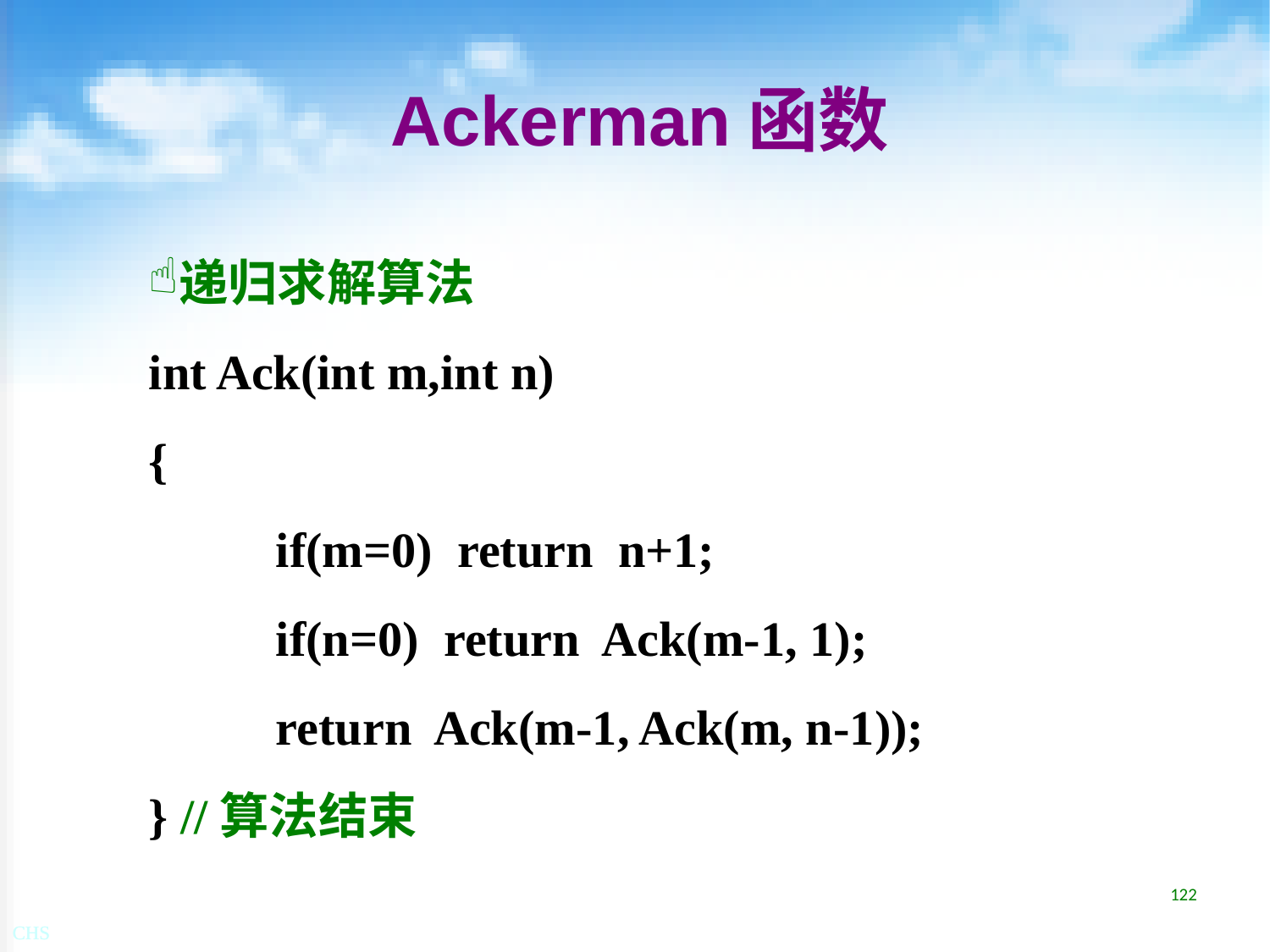

# Ackerman函数
递归求解算法
int Ack(int m,int n)
{
	if(m=0)  return  n+1;
	if(n=0)  return  Ack(m-1, 1);
	return  Ack(m-1, Ack(m, n-1));
} //算法结束
122